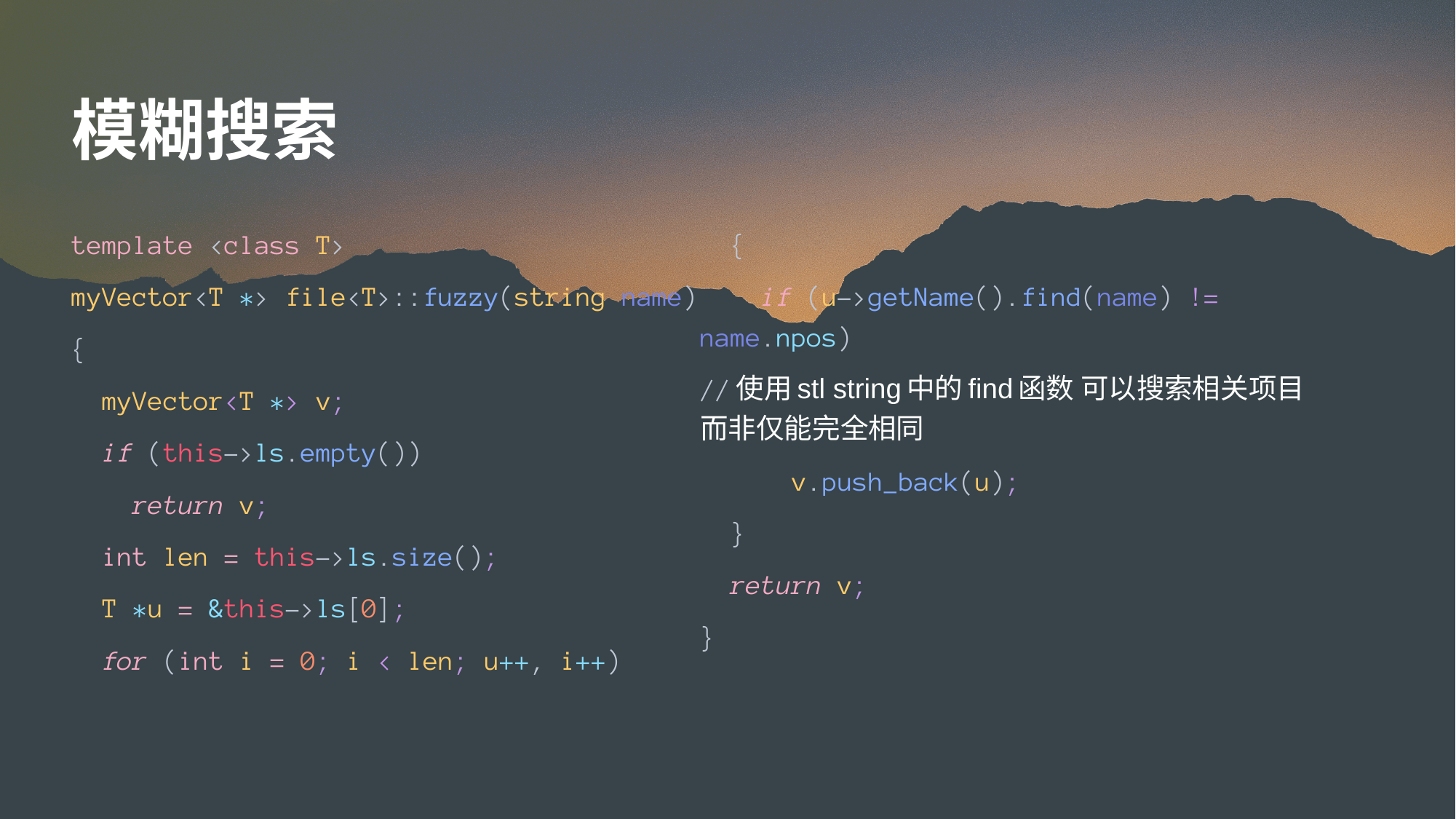

# 模糊搜索
template <class T>
myVector<T *> file<T>::fuzzy(string name)
{
  myVector<T *> v;
  if (this->ls.empty())
    return v;
  int len = this->ls.size();
  T *u = &this->ls[0];
  for (int i = 0; i < len; u++, i++)
  {
    if (u->getName().find(name) != name.npos)
//使用stl string中的find函数 可以搜索相关项目而非仅能完全相同
      v.push_back(u);
  }
  return v;
}